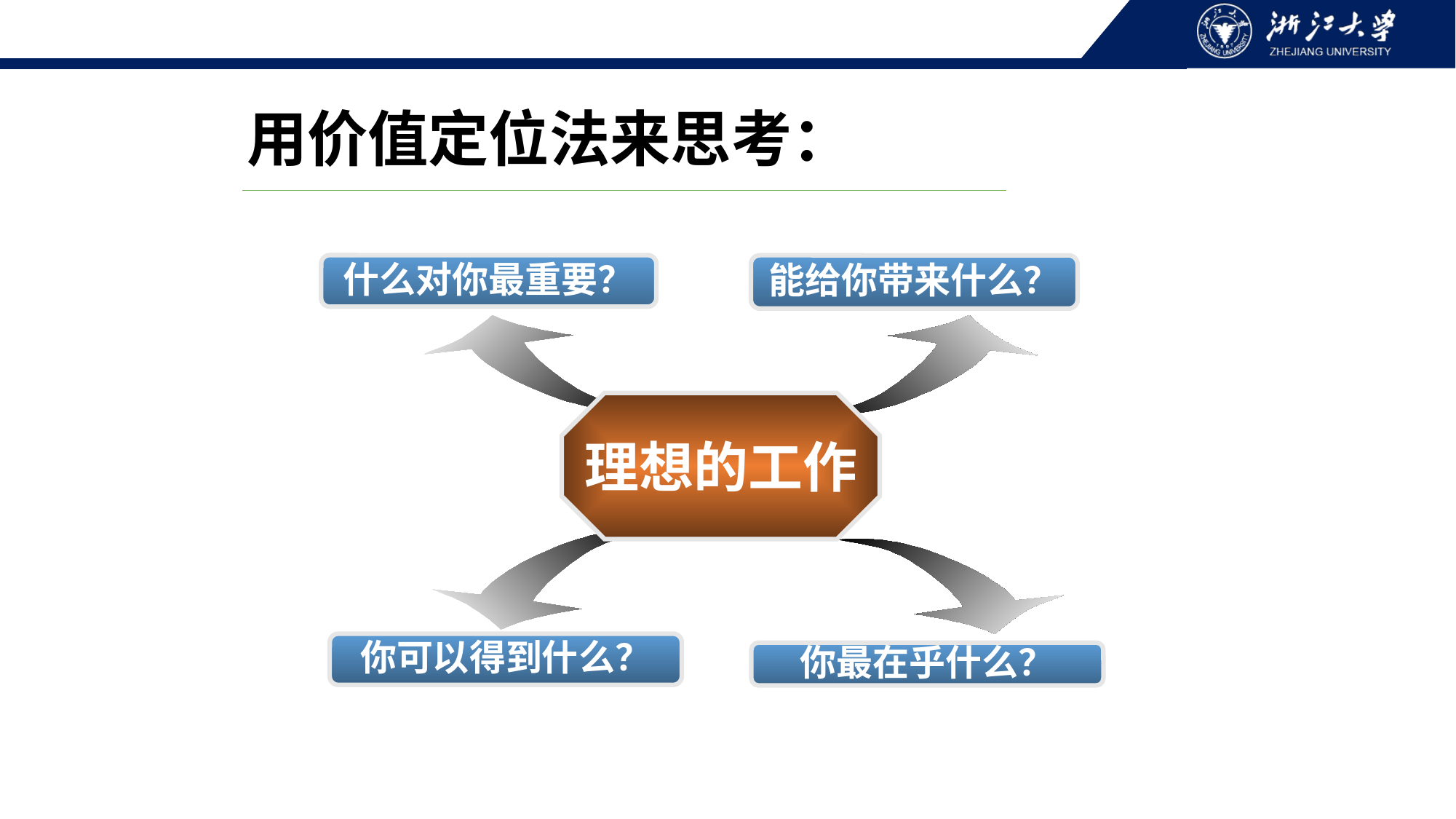

用价值定位法来思考：
什么对你最重要？
能给你带来什么？

理想的工作

你可以得到什么？
你最在乎什么？